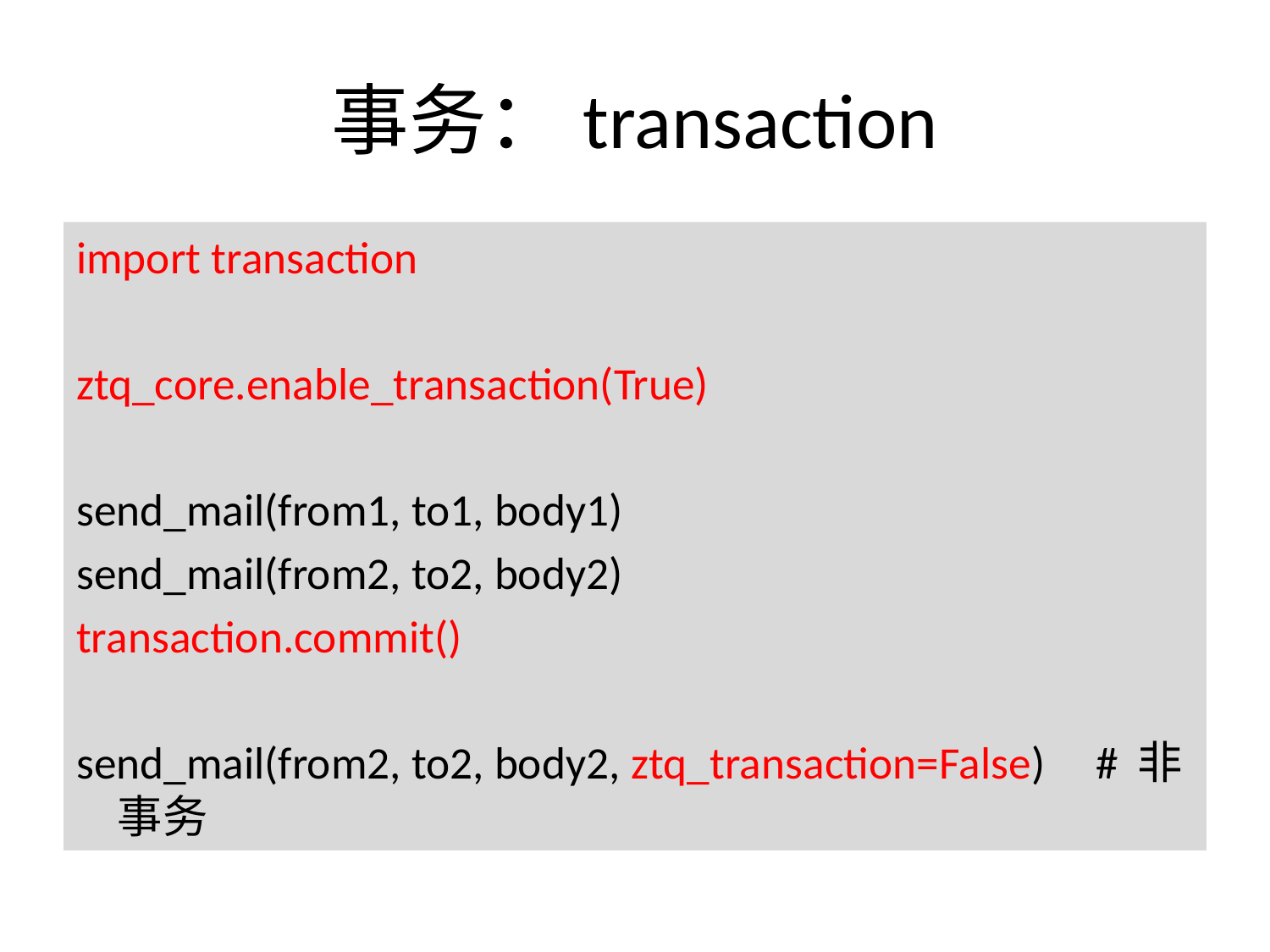

# 事务：transaction
import transaction

ztq_core.enable_transaction(True)

send_mail(from1, to1, body1)
send_mail(from2, to2, body2)
transaction.commit()

send_mail(from2, to2, body2, ztq_transaction=False)     # 非事务